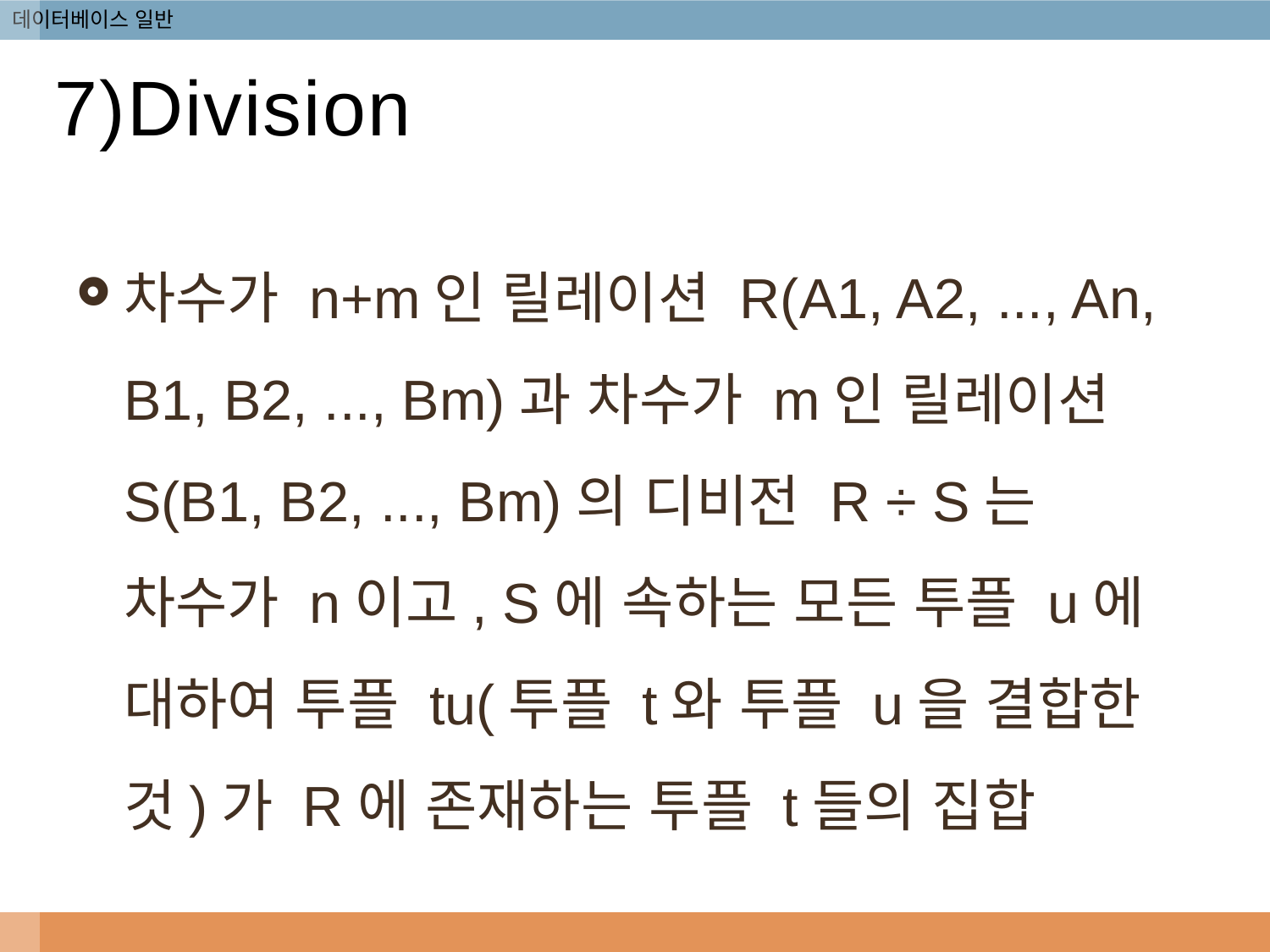

# 7)Division
차수가 n+m인 릴레이션 R(A1, A2, ..., An, B1, B2, ..., Bm)과 차수가 m인 릴레이션 S(B1, B2, ..., Bm)의 디비전 R ÷ S는 차수가 n이고, S에 속하는 모든 투플 u에 대하여 투플 tu(투플 t와 투플 u을 결합한 것)가 R에 존재하는 투플 t들의 집합